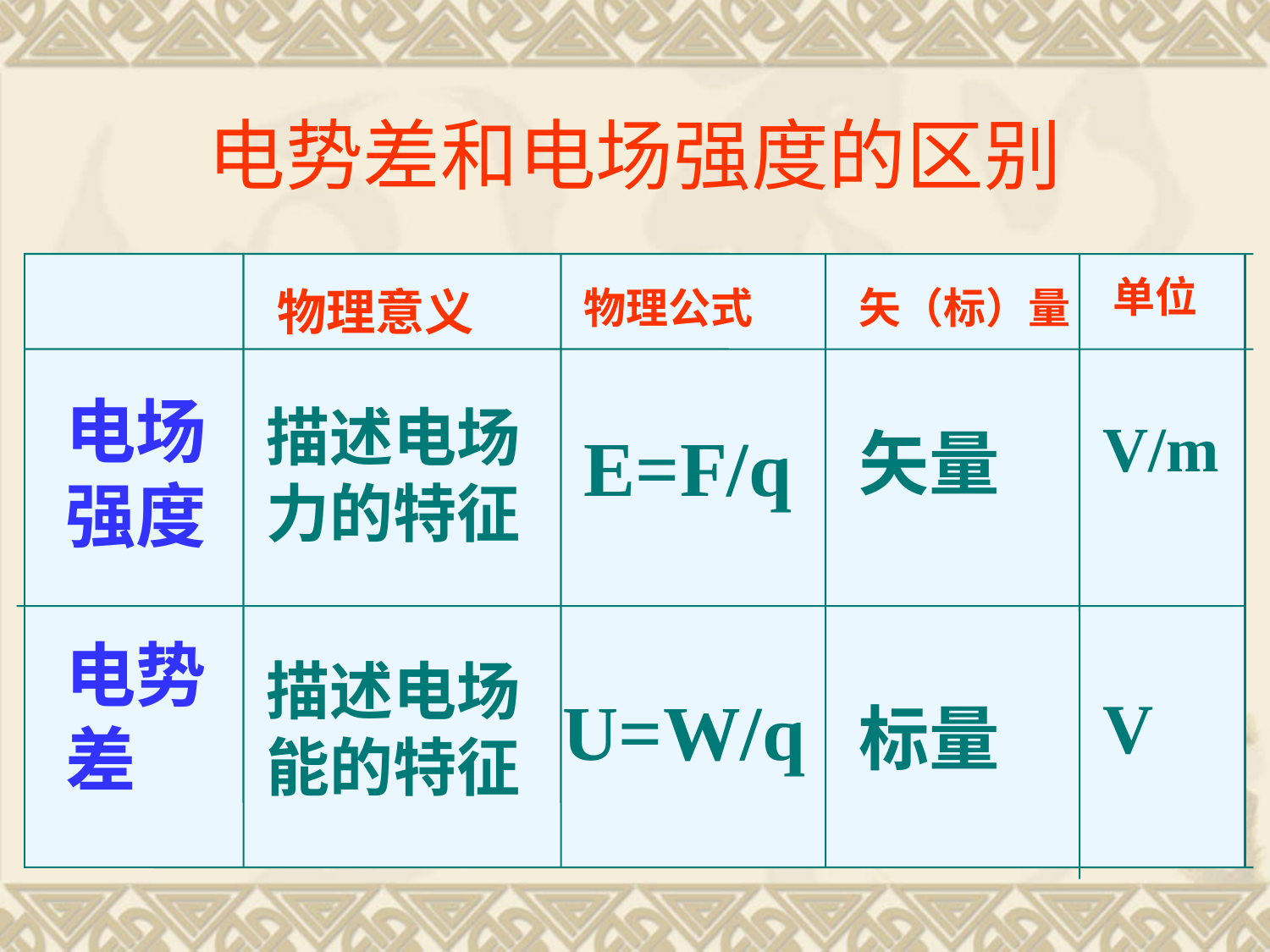

# 电势差和电场强度的区别

单位
物理意义
物理公式
矢（标）量

电场强度
描述电场力的特征
V/m
E=F/q
矢量

电势差
描述电场能的特征
U=W/q
V
标量